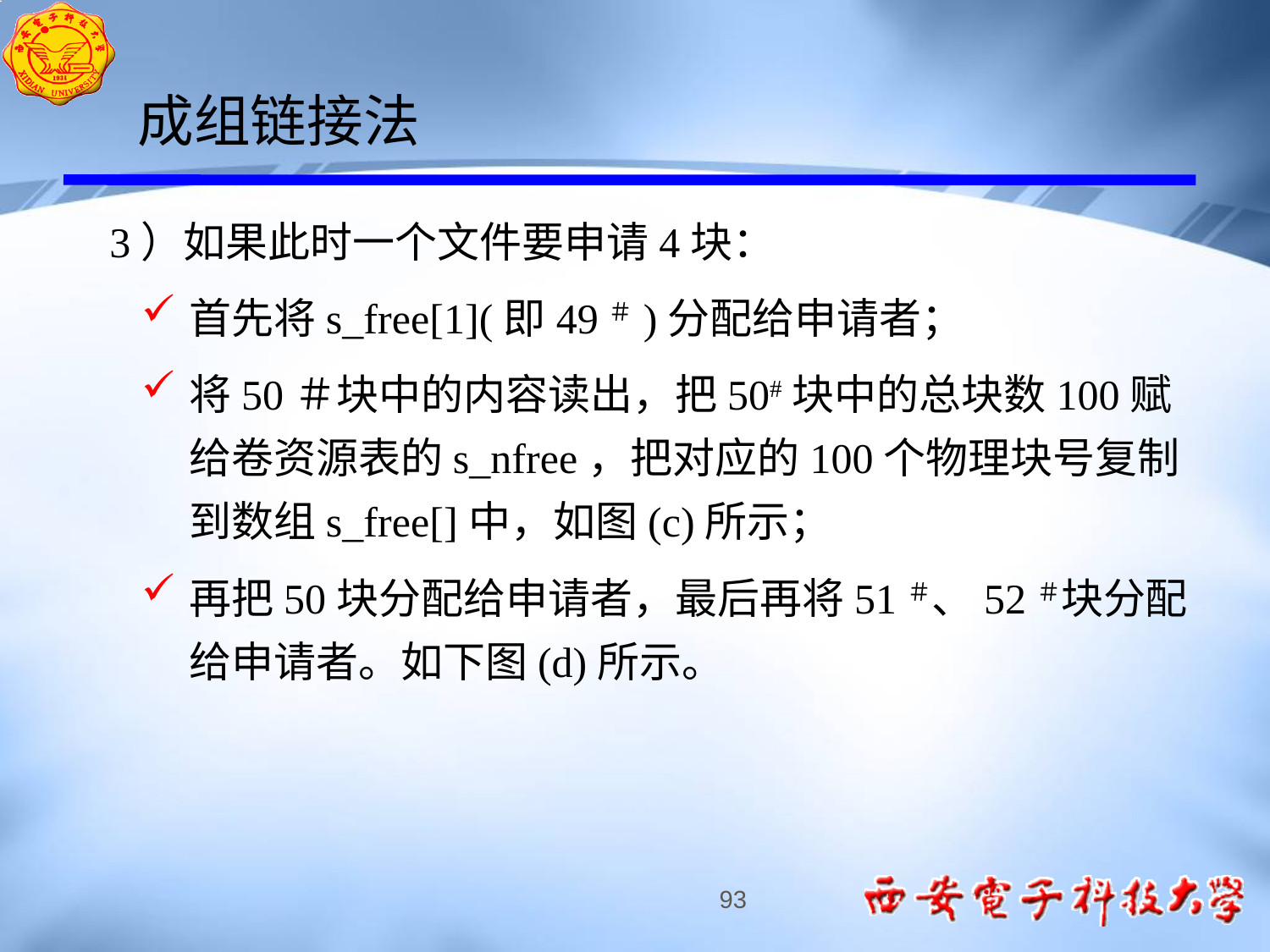

成组链接法
   3）如果此时一个文件要申请4块：
首先将s_free[1](即49＃)分配给申请者；
将50＃块中的内容读出，把50#块中的总块数100赋给卷资源表的s_nfree，把对应的100个物理块号复制到数组s_free[]中，如图(c)所示；
再把50块分配给申请者，最后再将51＃、52＃块分配给申请者。如下图(d)所示。

93